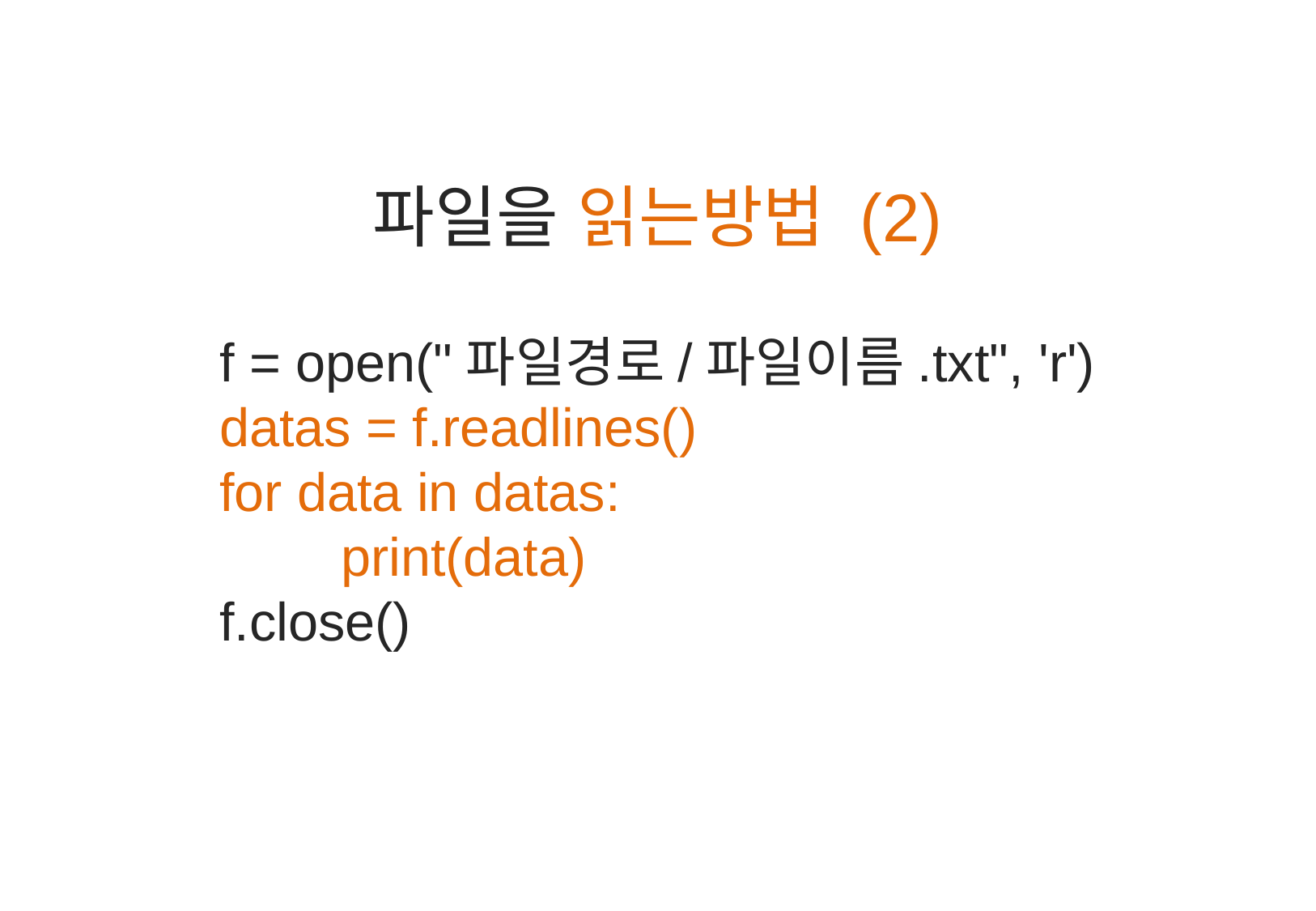

파일을 읽는방법 (2)
f = open("파일경로/파일이름.txt", 'r')
datas = f.readlines()
for data in datas:
	print(data)
f.close()